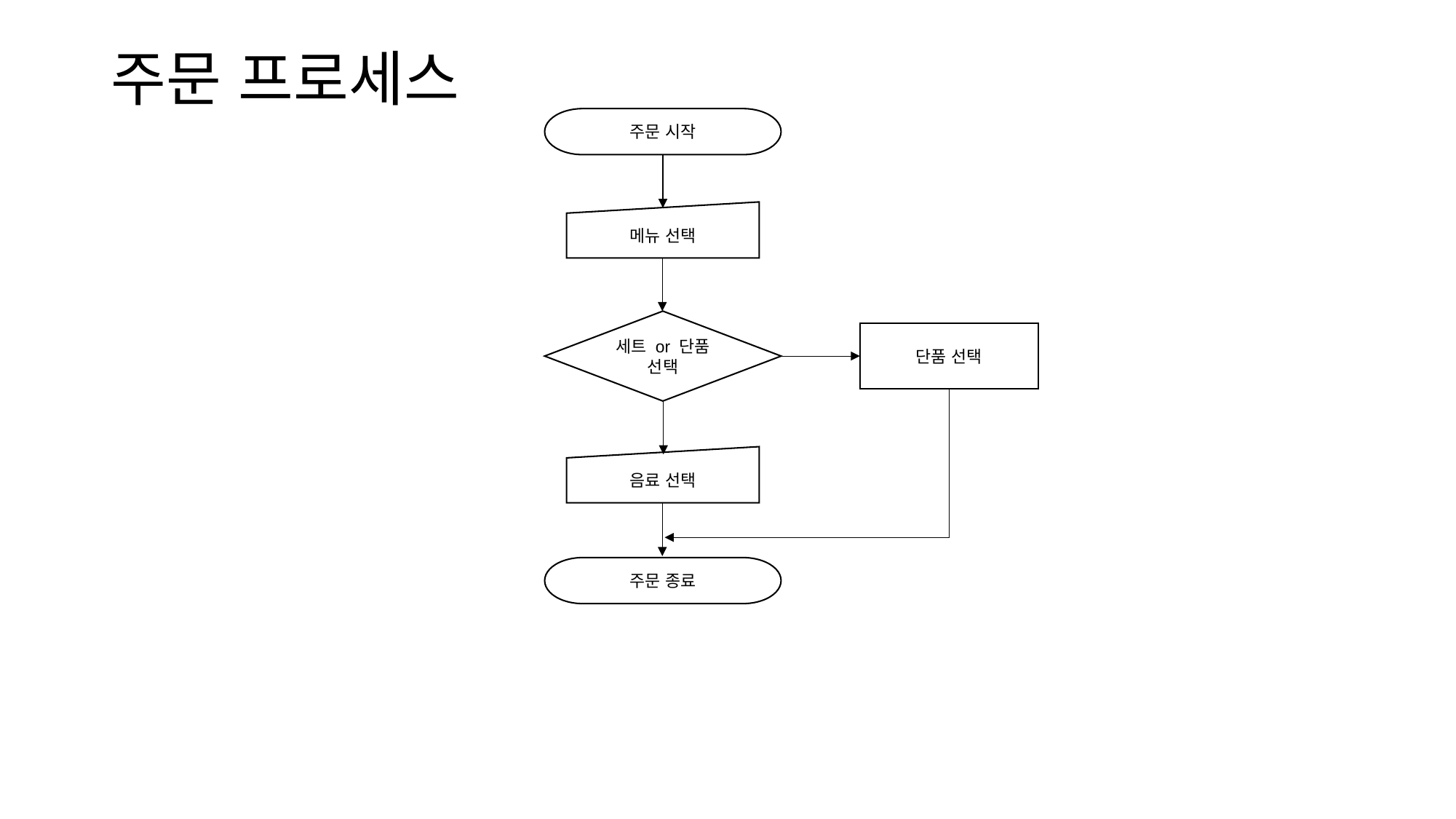

# 주문 프로세스
주문 시작
메뉴 선택
세트 or 단품 선택
단품 선택
음료 선택
주문 종료